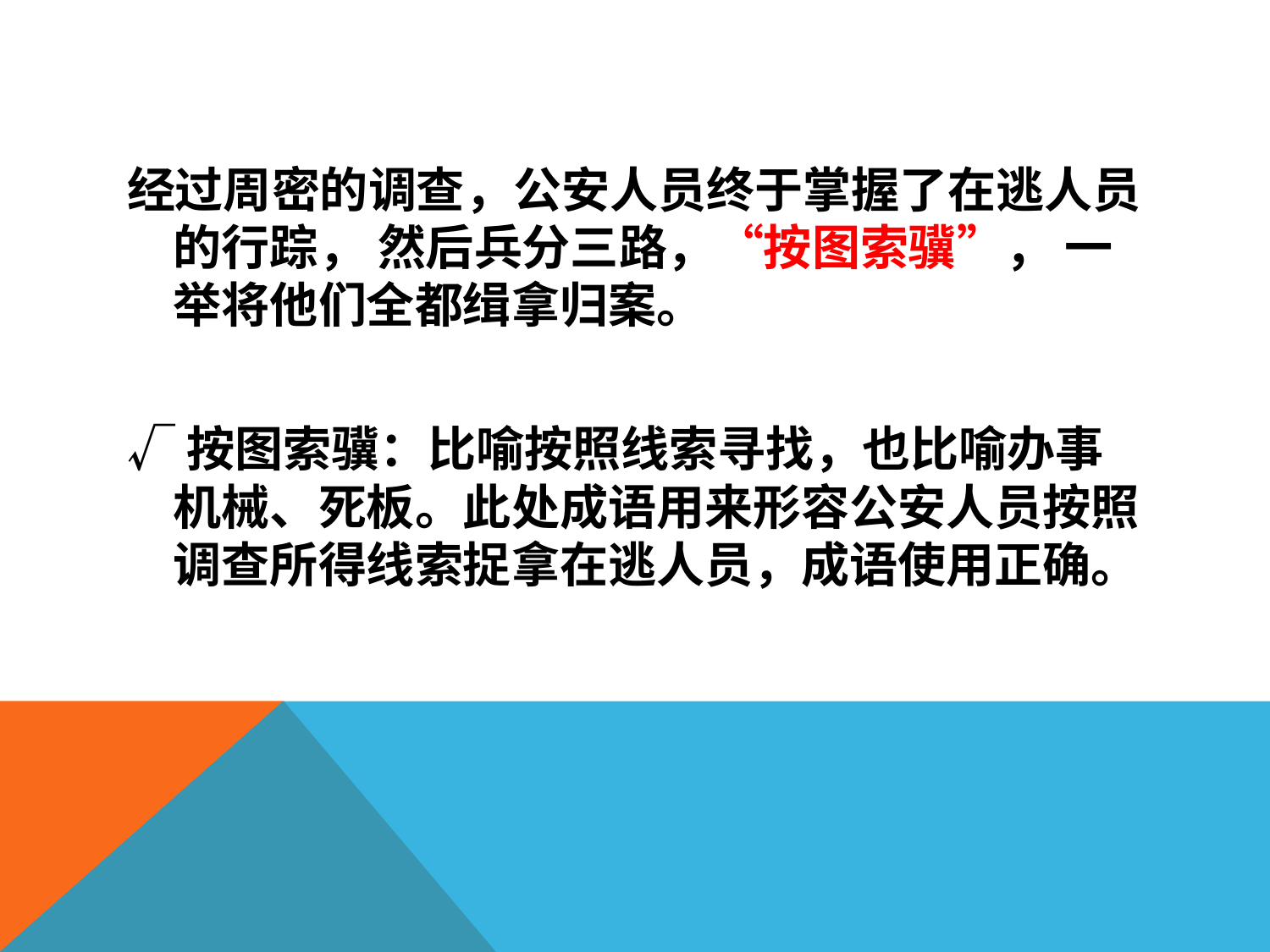

#
经过周密的调查，公安人员终于掌握了在逃人员的行踪， 然后兵分三路，“按图索骥”， 一举将他们全都缉拿归案。

√按图索骥：比喻按照线索寻找，也比喻办事机械、死板。此处成语用来形容公安人员按照调查所得线索捉拿在逃人员，成语使用正确。